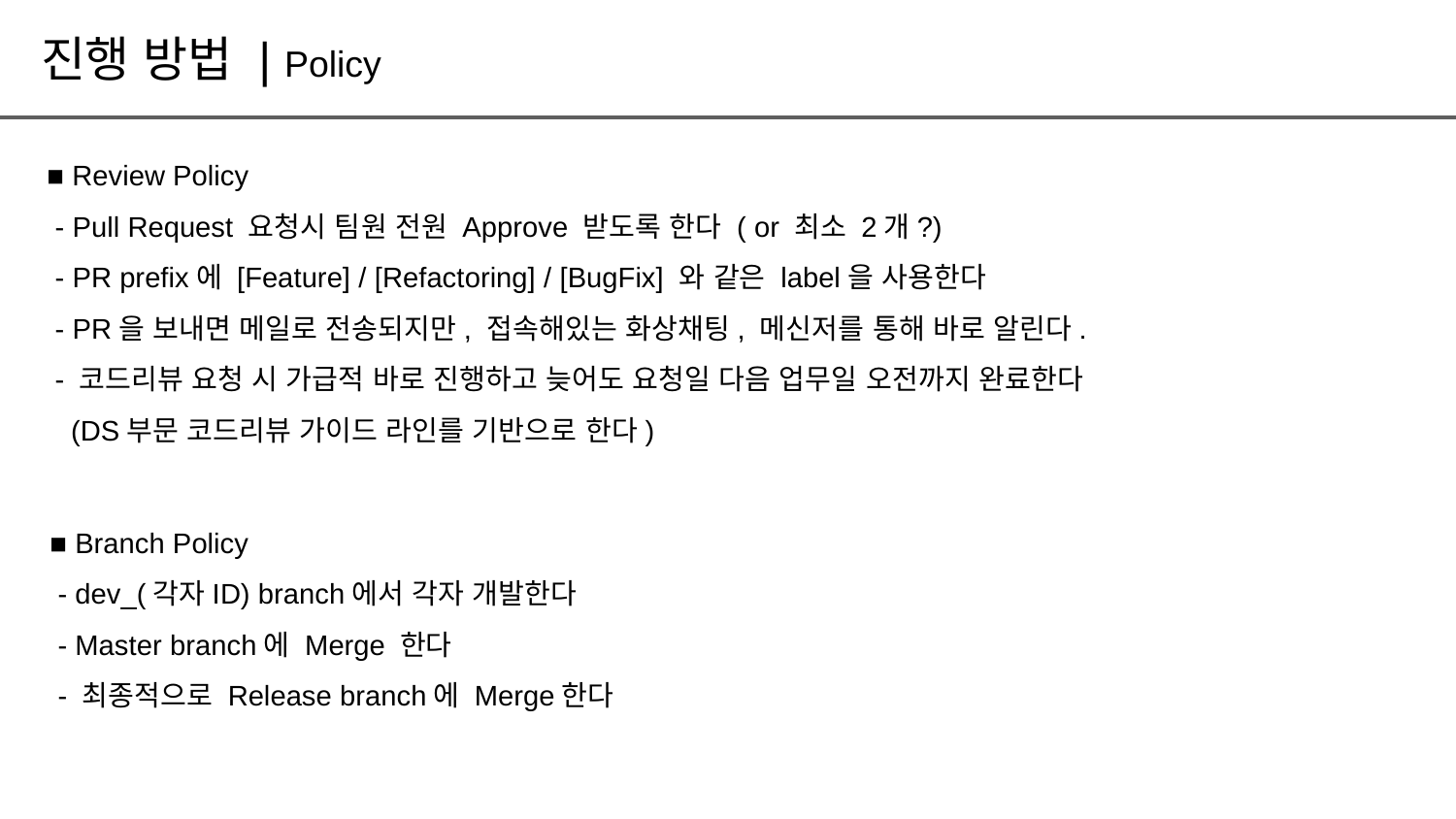

진행 방법 | Policy
■ Review Policy
 - Pull Request 요청시 팀원 전원 Approve 받도록 한다 ( or 최소 2개?)
 - PR prefix에 [Feature] / [Refactoring] / [BugFix] 와 같은 label을 사용한다
 - PR을 보내면 메일로 전송되지만, 접속해있는 화상채팅, 메신저를 통해 바로 알린다.
 - 코드리뷰 요청 시 가급적 바로 진행하고 늦어도 요청일 다음 업무일 오전까지 완료한다
   (DS부문 코드리뷰 가이드 라인를 기반으로 한다)

■ Branch Policy
 - dev_(각자ID) branch에서 각자 개발한다
 - Master branch에 Merge 한다
 - 최종적으로 Release branch에 Merge한다